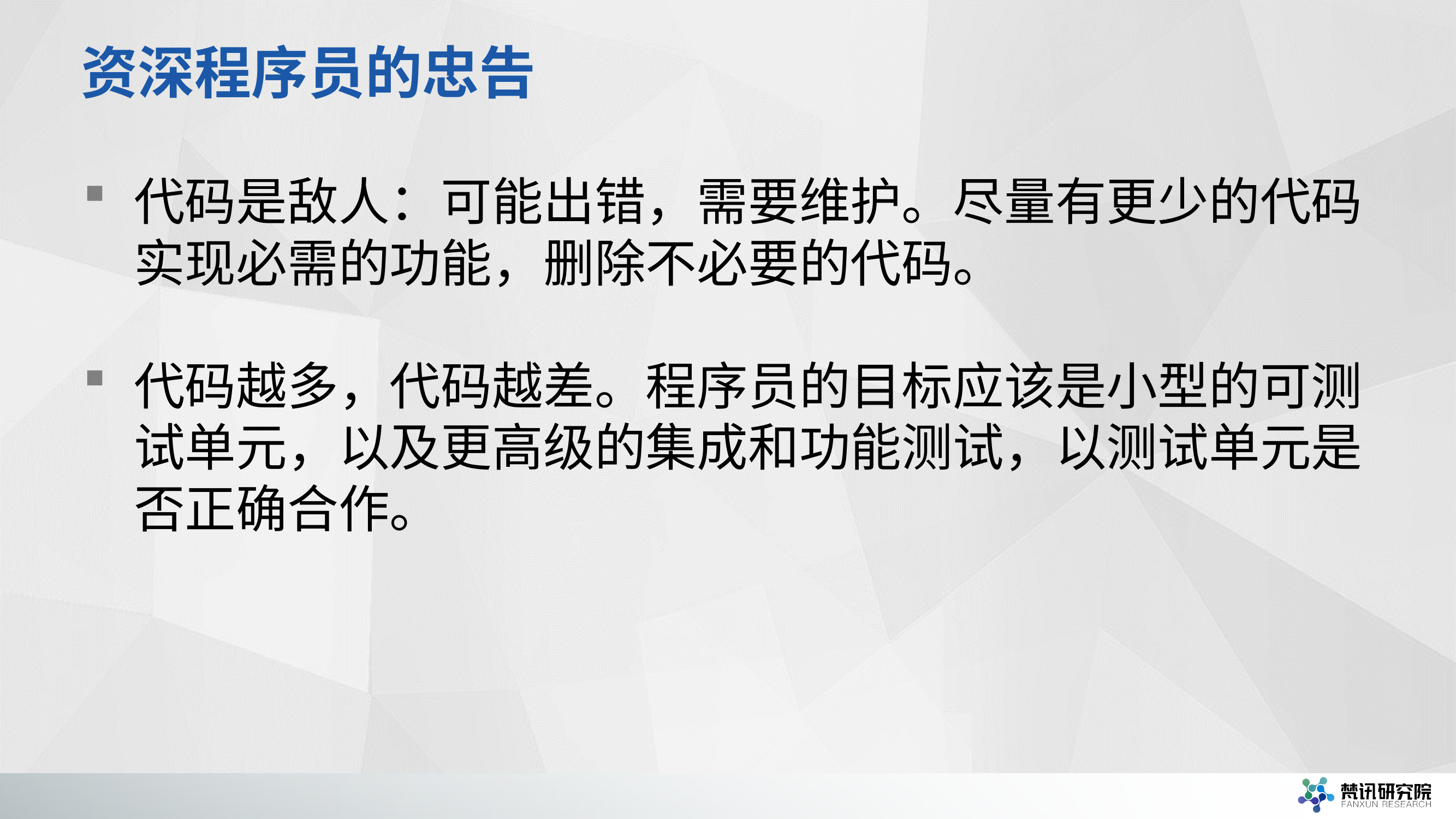

# 资深程序员的忠告
代码是敌人：可能出错，需要维护。尽量有更少的代码实现必需的功能，删除不必要的代码。

代码越多，代码越差。程序员的目标应该是小型的可测试单元，以及更高级的集成和功能测试，以测试单元是否正确合作。